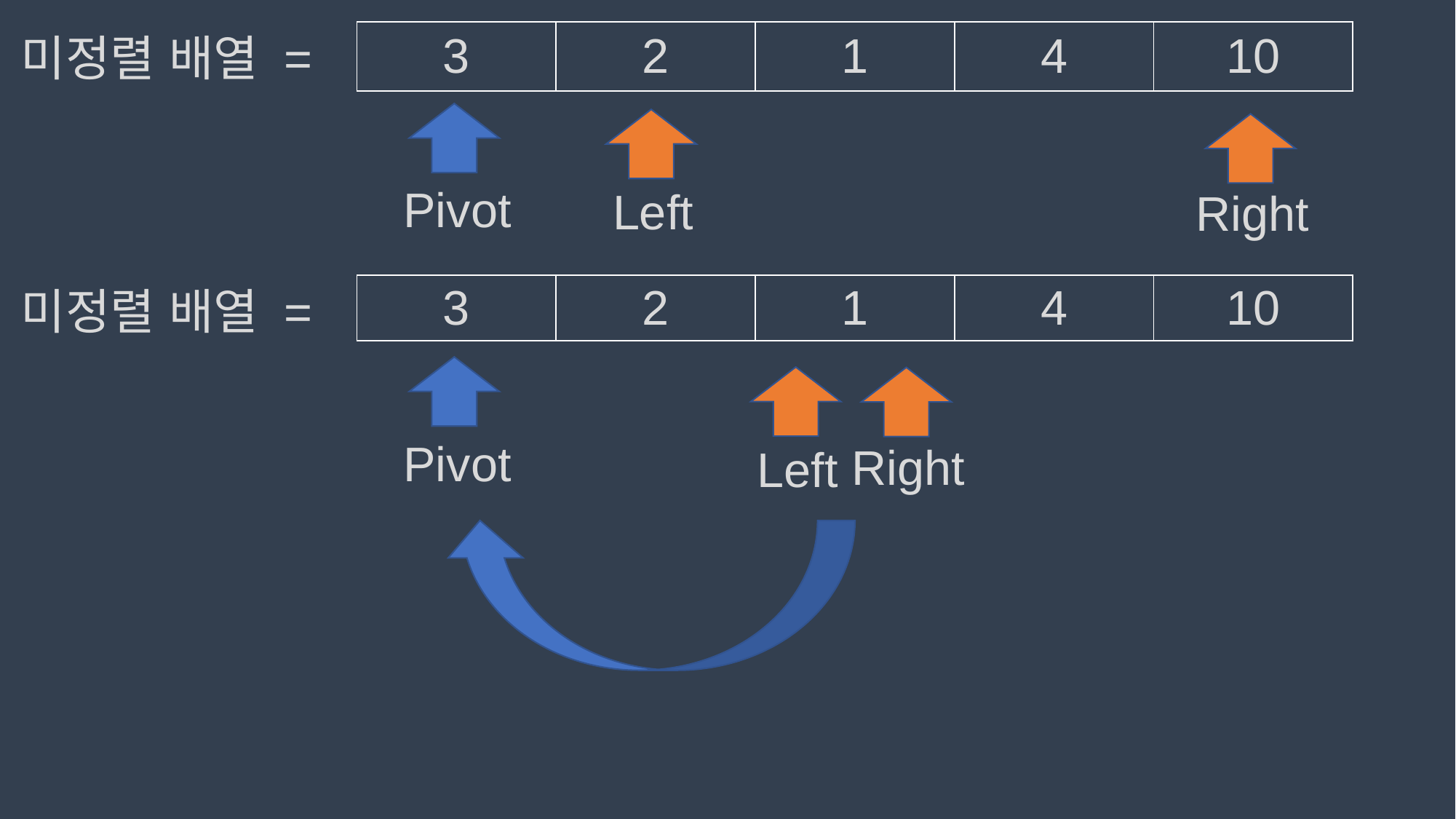

미정렬 배열 =
| 3 | 2 | 1 | 4 | 10 |
| --- | --- | --- | --- | --- |

Pivot
Left
Right
미정렬 배열 =
| 3 | 2 | 1 | 4 | 10 |
| --- | --- | --- | --- | --- |

Pivot
Right
Left